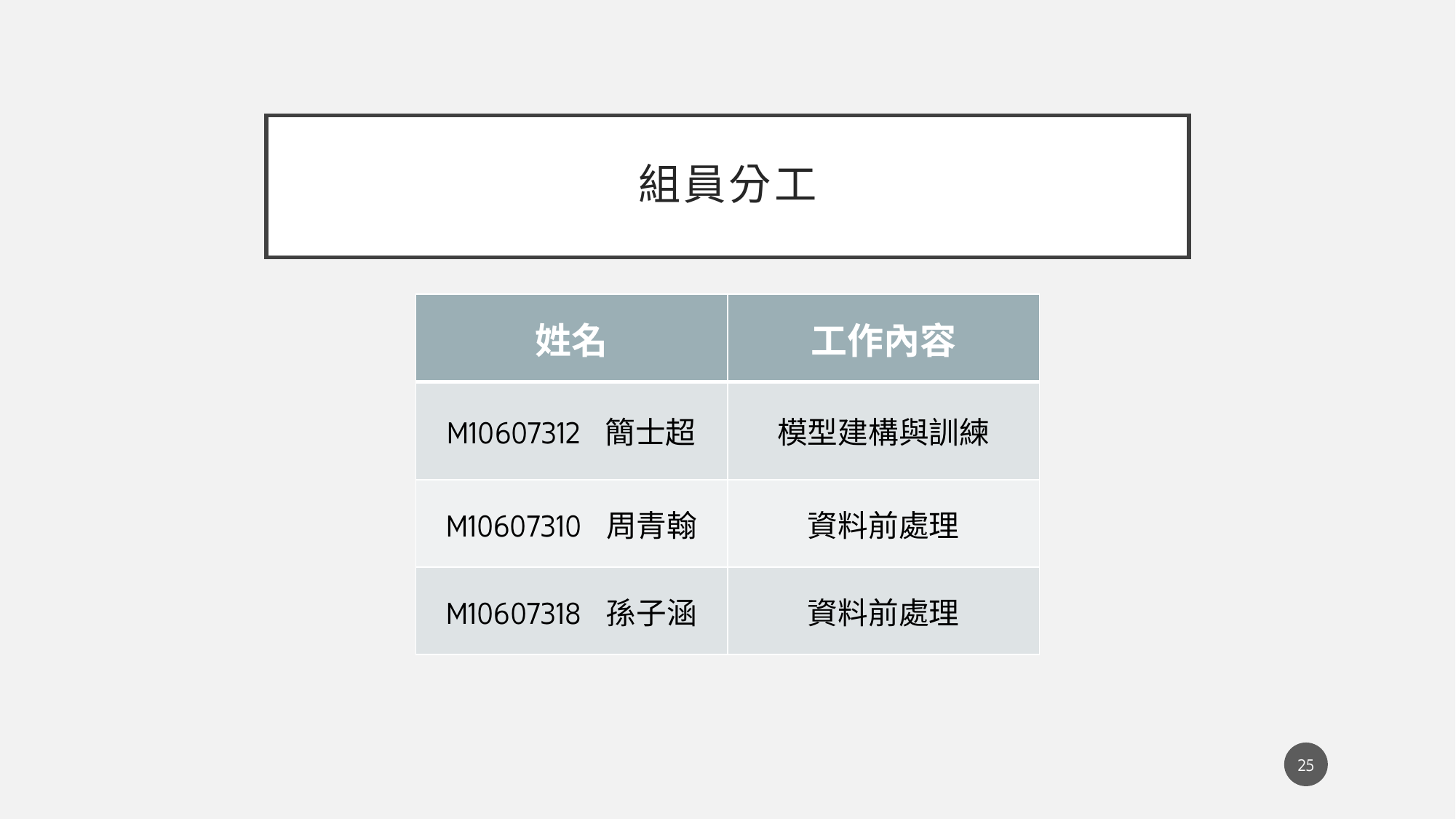

# 組員分工
| 姓名 | 工作內容 |
| --- | --- |
| M10607312 簡士超 | 模型建構與訓練 |
| M10607310 周青翰 | 資料前處理 |
| M10607318 孫子涵 | 資料前處理 |
25